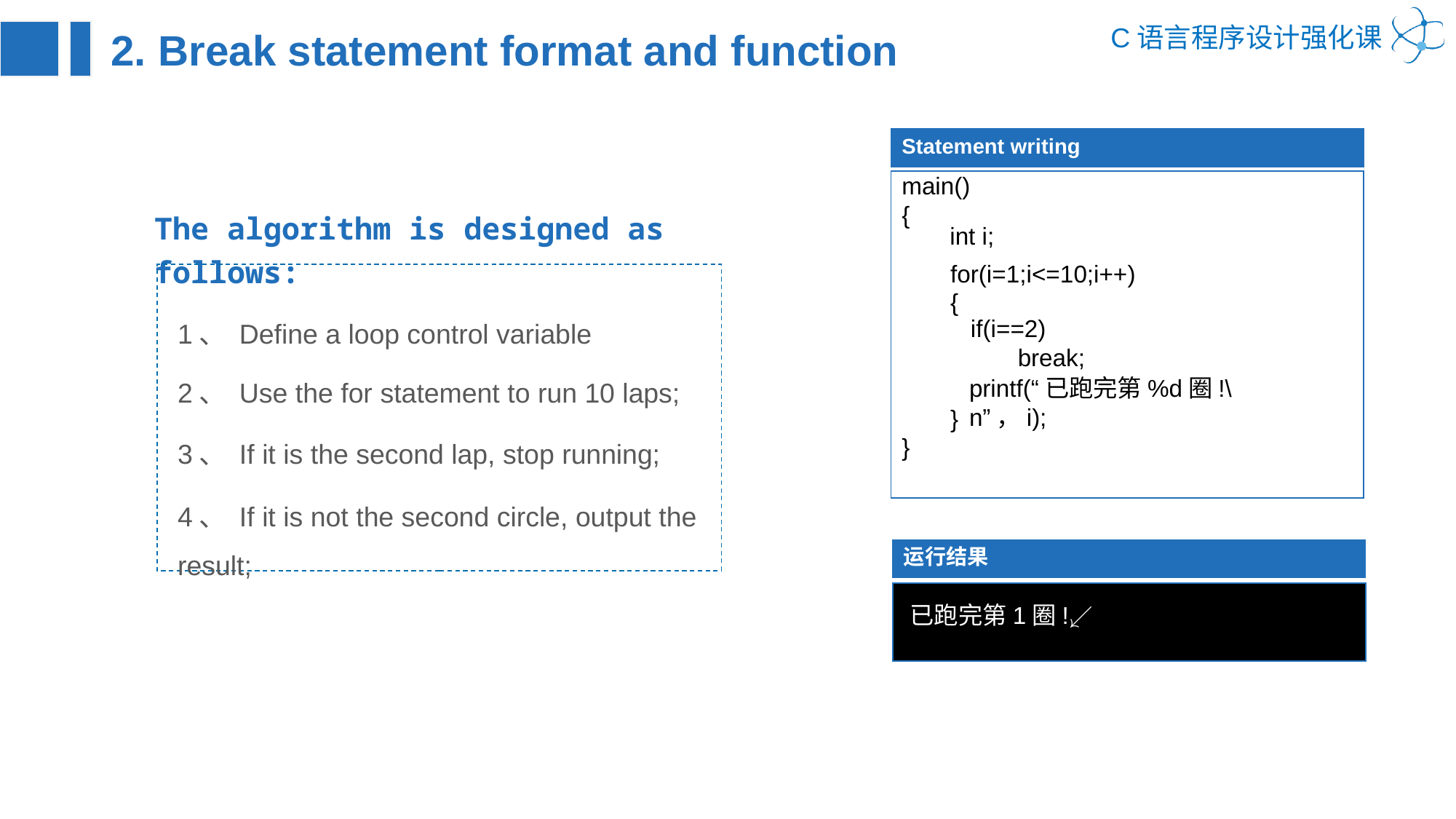

2. Break statement format and function

Statement writing

main()
{

}

The algorithm is designed as follows:
int i;
for(i=1;i<=10;i++)
{

}

1、 Define a loop control variable
if(i==2)
       break;
2、 Use the for statement to run 10 laps;
printf(“已跑完第%d圈!\n”，i);
3、 If it is the second lap, stop running;
4、 If it is not the second circle, output the result;
运行结果

已跑完第1圈!↙